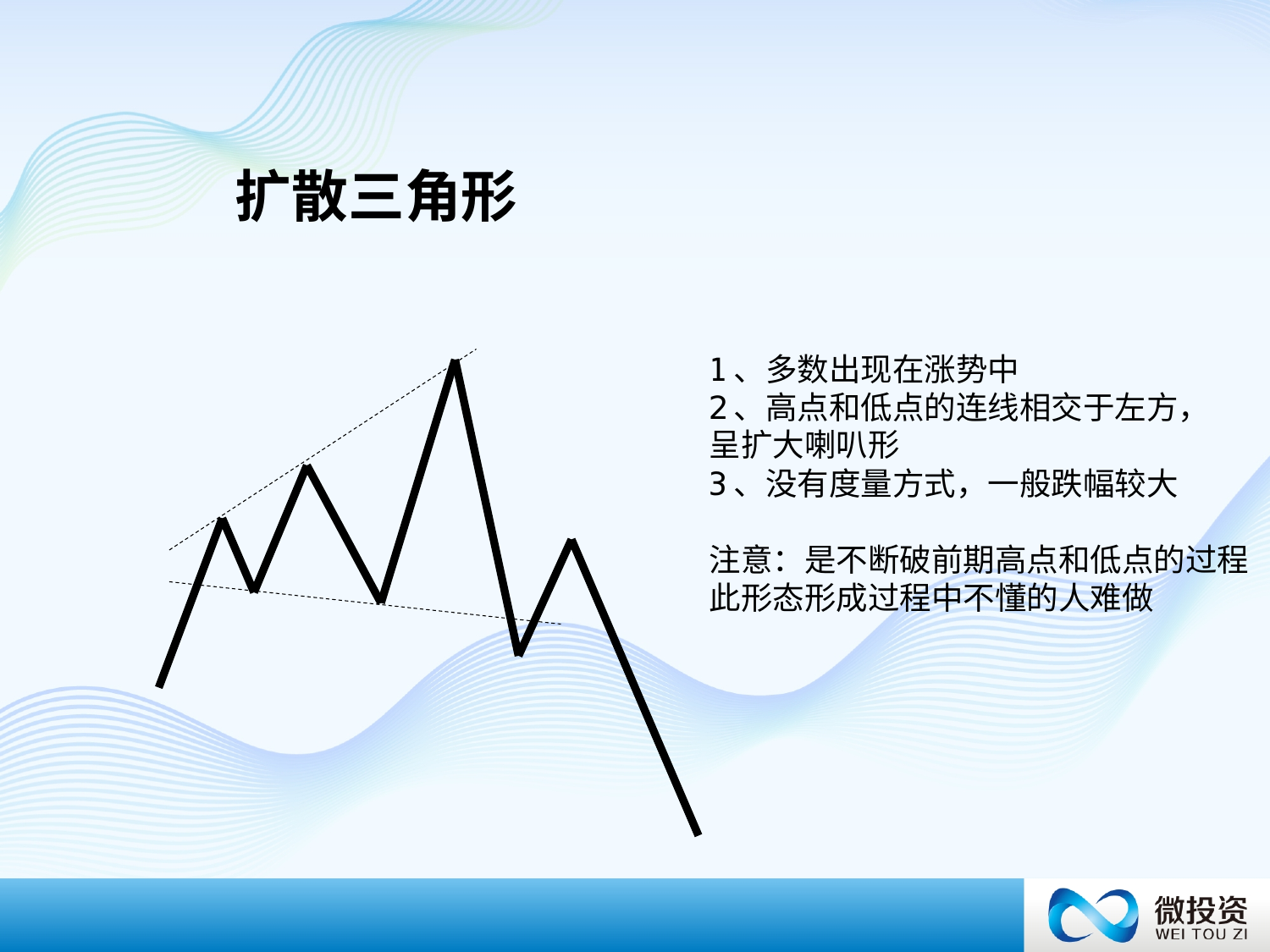

扩散三角形
1、多数出现在涨势中
2、高点和低点的连线相交于左方，
呈扩大喇叭形
3、没有度量方式，一般跌幅较大

注意：是不断破前期高点和低点的过程
此形态形成过程中不懂的人难做